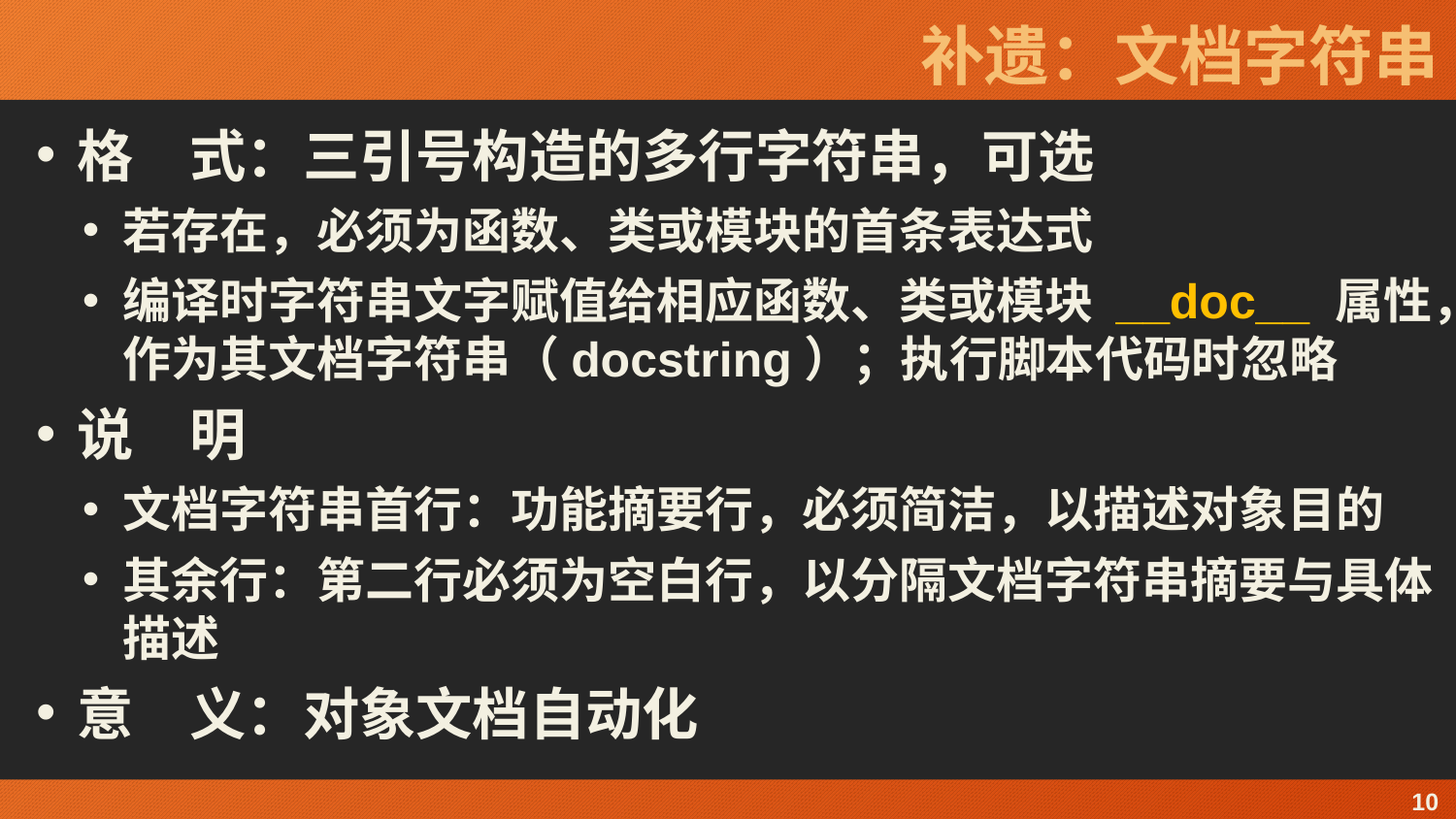

# 补遗：文档字符串
格　式：三引号构造的多行字符串，可选
若存在，必须为函数、类或模块的首条表达式
编译时字符串文字赋值给相应函数、类或模块 __doc__ 属性，作为其文档字符串（docstring）；执行脚本代码时忽略
说　明
文档字符串首行：功能摘要行，必须简洁，以描述对象目的
其余行：第二行必须为空白行，以分隔文档字符串摘要与具体描述
意　义：对象文档自动化
10